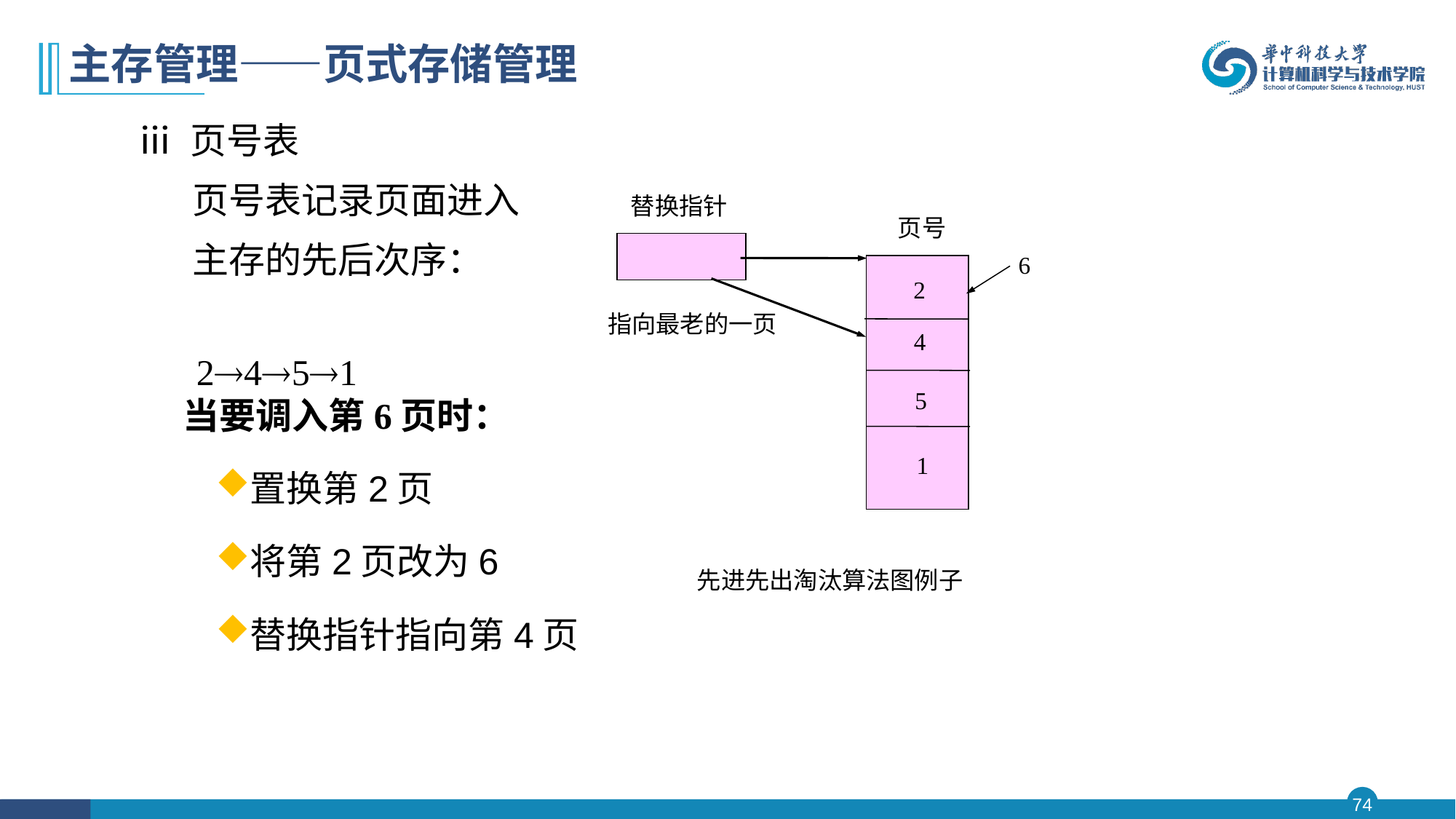

# 主存管理——页式存储管理
ⅲ 页号表
              页号表记录页面进入
              主存的先后次序：
              2→4→5→1

替换指针

指向最老的一页
页号

 2

   4

   5

   1
6

            当要调入第6页时：
置换第2页
将第2页改为6
替换指针指向第4页

先进先出淘汰算法图例子